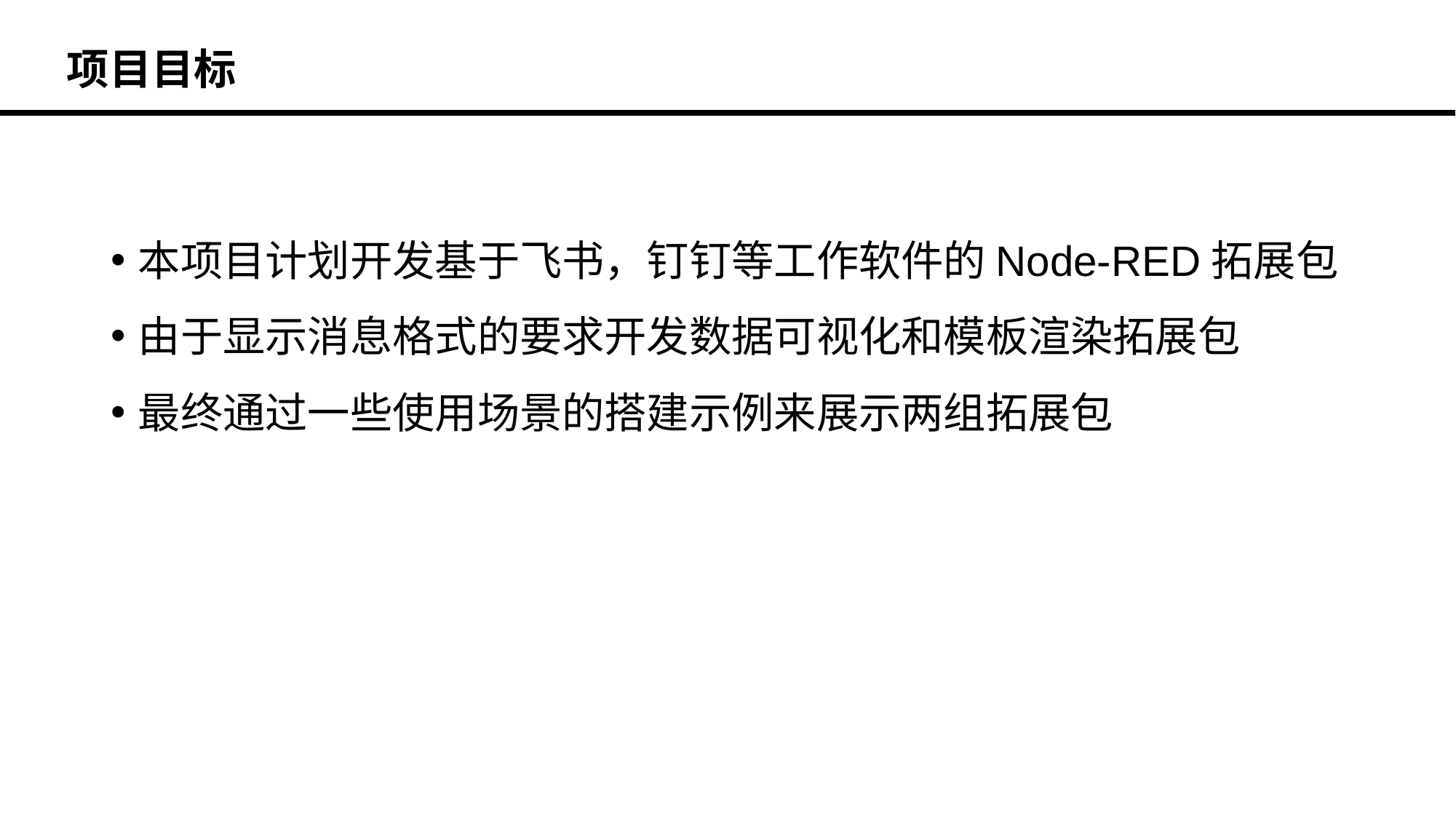

项目目标
本项目计划开发基于飞书，钉钉等工作软件的Node-RED拓展包
由于显示消息格式的要求开发数据可视化和模板渲染拓展包
最终通过一些使用场景的搭建示例来展示两组拓展包